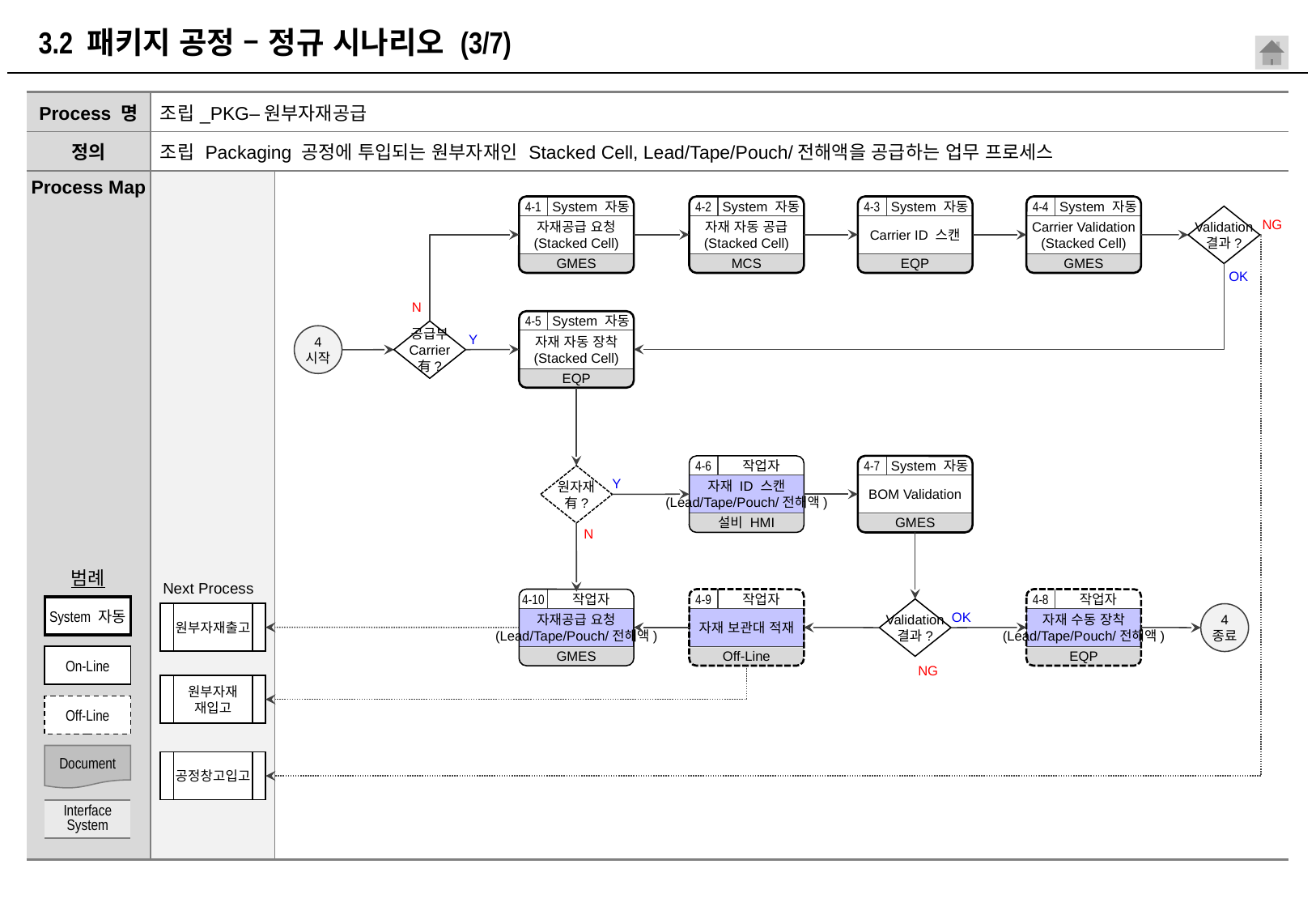

# 3.2 패키지 공정 – 정규 시나리오 (3/7)

| Process 명 | 조립\_PKG–원부자재공급 |  |
| --- | --- | --- |
| 정의 | 조립 Packaging 공정에 투입되는 원부자재인 Stacked Cell, Lead/Tape/Pouch/전해액을 공급하는 업무 프로세스 |  |
| Process Map |  |  |

4-1
System 자동
자재공급 요청
(Stacked Cell)

GMES

4-2
System 자동
자재 자동 공급
(Stacked Cell)

MCS

4-3
System 자동
Carrier ID 스캔

EQP

4-4
System 자동
Carrier Validation
(Stacked Cell)

GMES
Validation
결과?
NG
OK
N

4-5
System 자동
자재 자동 장착
(Stacked Cell)

EQP
공급부
Carrier
有?
Y
4
시작

4-6
작업자
자재 ID 스캔
(Lead/Tape/Pouch/전해액)

설비 HMI

4-7
System 자동
BOM Validation

GMES
원자재
有?
Y
N
범례
Next Process

4-10
작업자
자재공급 요청
(Lead/Tape/Pouch/전해액)

GMES

4-9
작업자
자재 보관대 적재

Off-Line

4-8
작업자
자재 수동 장착
(Lead/Tape/Pouch/전해액)

EQP
System 자동
Validation
결과?
OK
원부자재출고
4
종료
On-Line
NG
원부자재
재입고
Off-Line
Document
공정창고입고
| Interface System |
| --- |